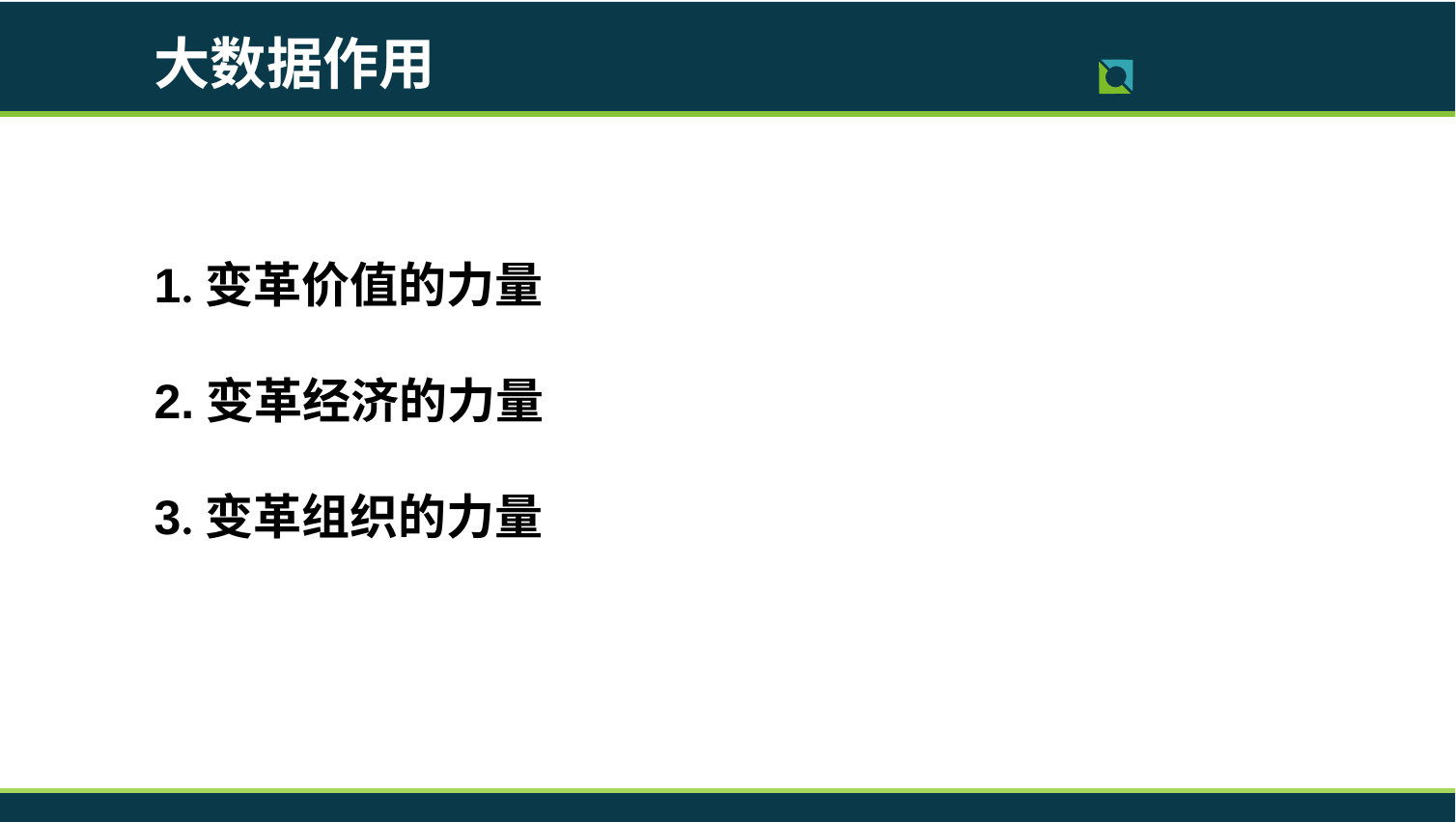

大数据作用
1.变革价值的力量

2.变革经济的力量

3.变革组织的力量

/johdoe

/johndoe

/johndoe